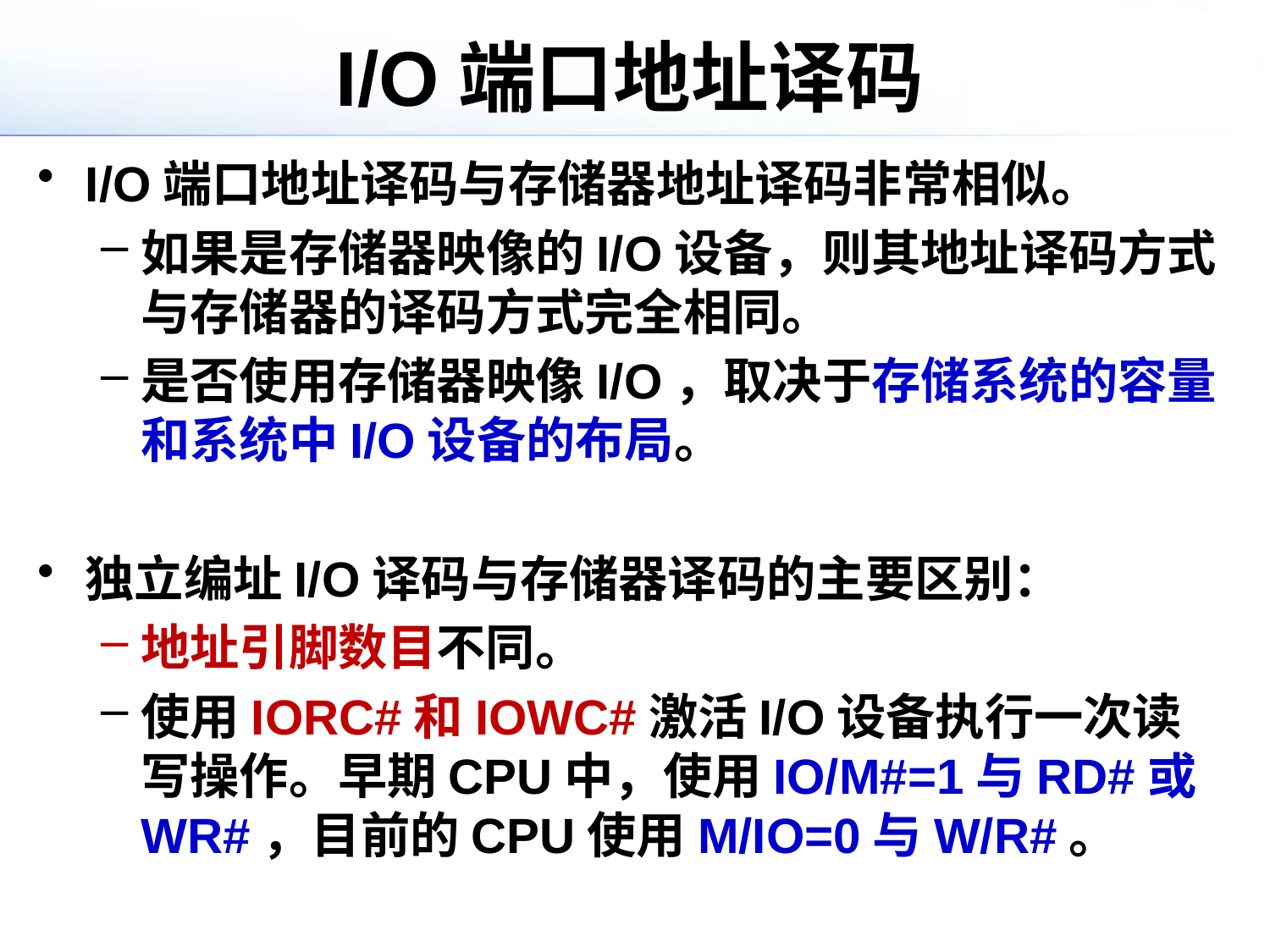

# I/O端口地址译码
I/O端口地址译码与存储器地址译码非常相似。
如果是存储器映像的I/O设备，则其地址译码方式与存储器的译码方式完全相同。
是否使用存储器映像I/O，取决于存储系统的容量和系统中I/O设备的布局。

独立编址I/O译码与存储器译码的主要区别：
地址引脚数目不同。
使用IORC#和IOWC#激活I/O设备执行一次读写操作。早期CPU中，使用IO/M#=1与RD#或WR#，目前的CPU使用M/IO=0与W/R#。